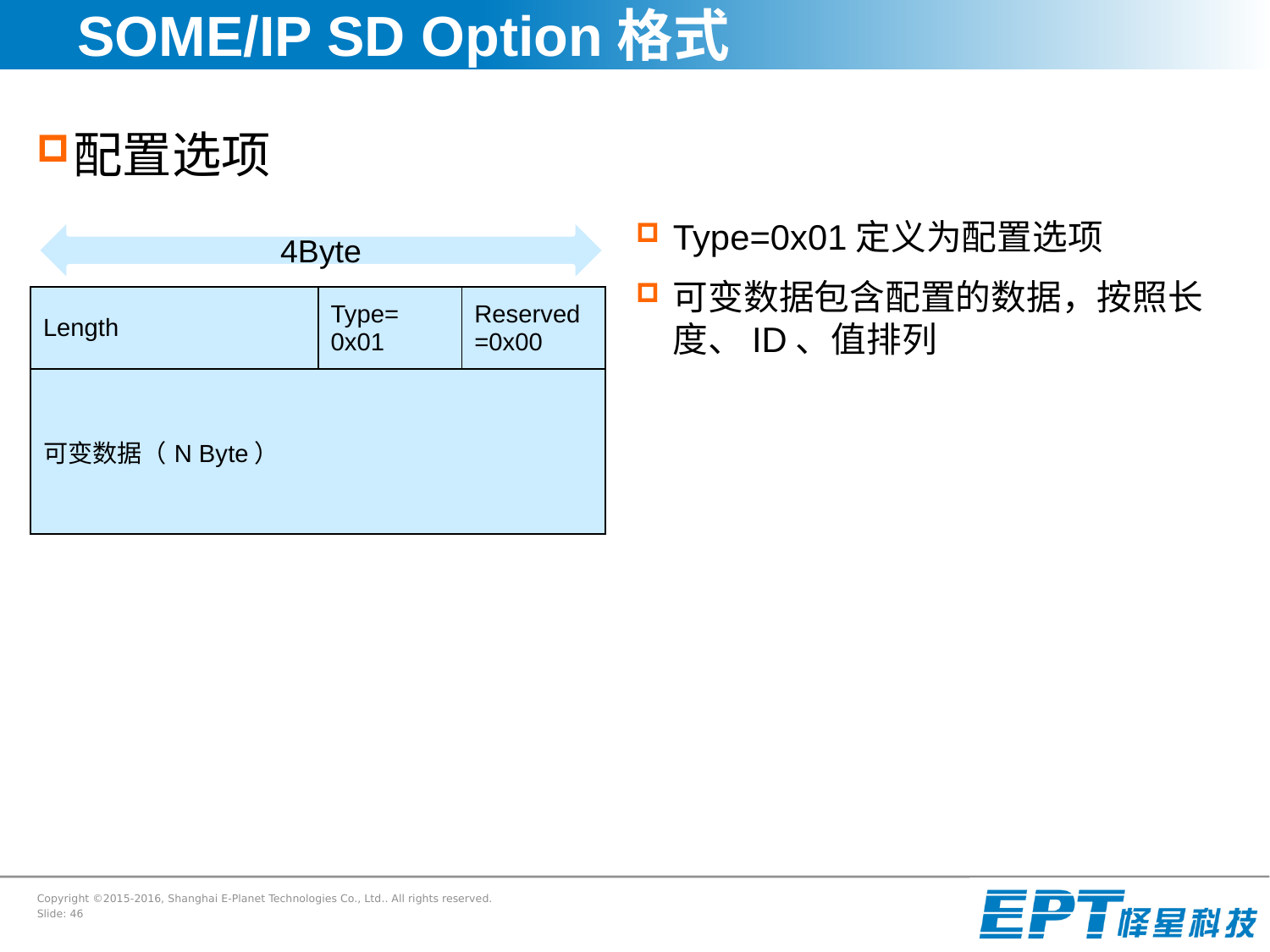

# SOME/IP SD Option格式
配置选项
Type=0x01定义为配置选项
可变数据包含配置的数据，按照长度、ID、值排列
4Byte
| Length | Type= 0x01 | Reserved=0x00 |
| --- | --- | --- |
| 可变数据（N Byte） |  |  |